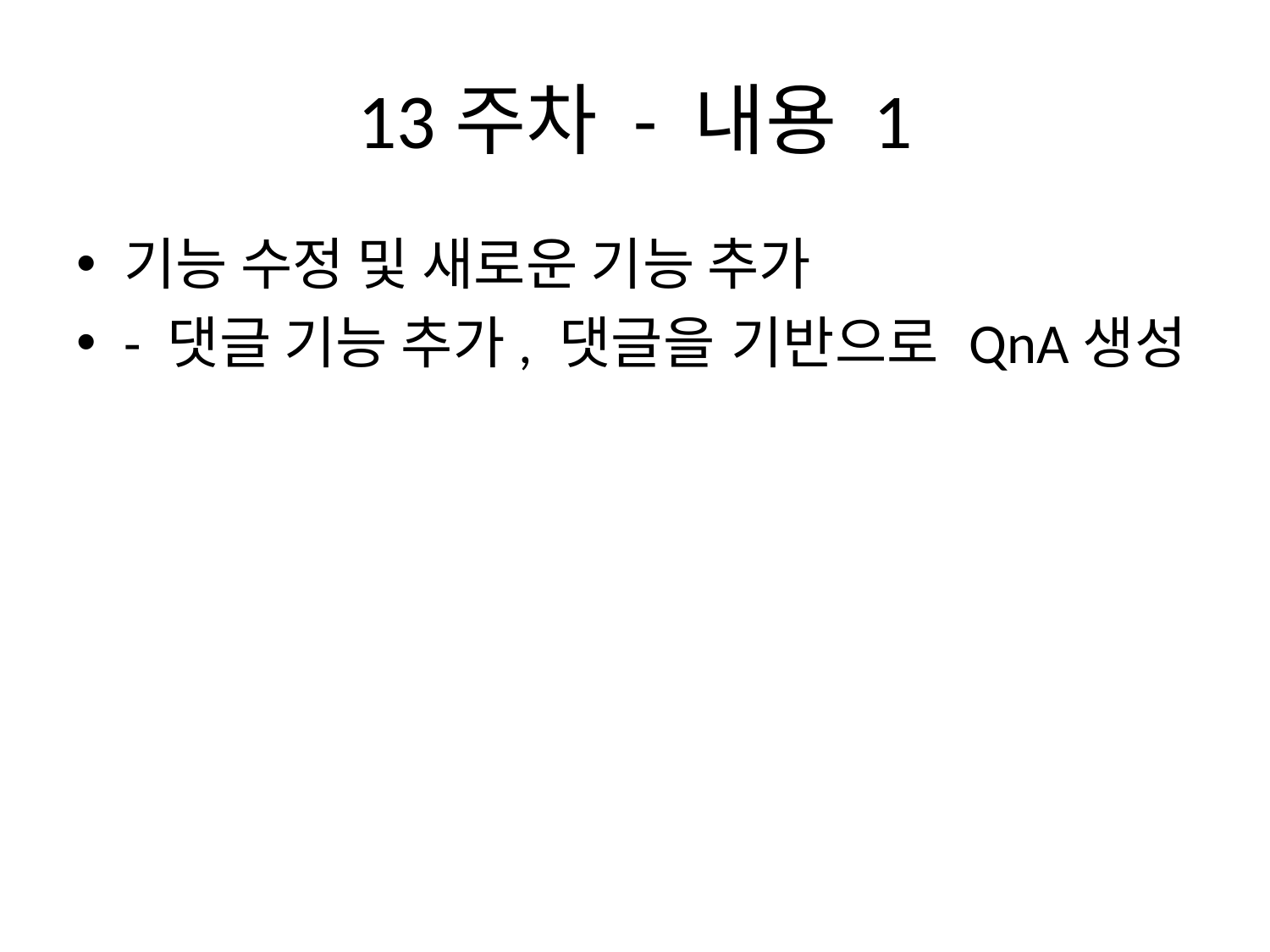

# 13주차 - 내용 1
기능 수정 및 새로운 기능 추가
- 댓글 기능 추가, 댓글을 기반으로 QnA생성